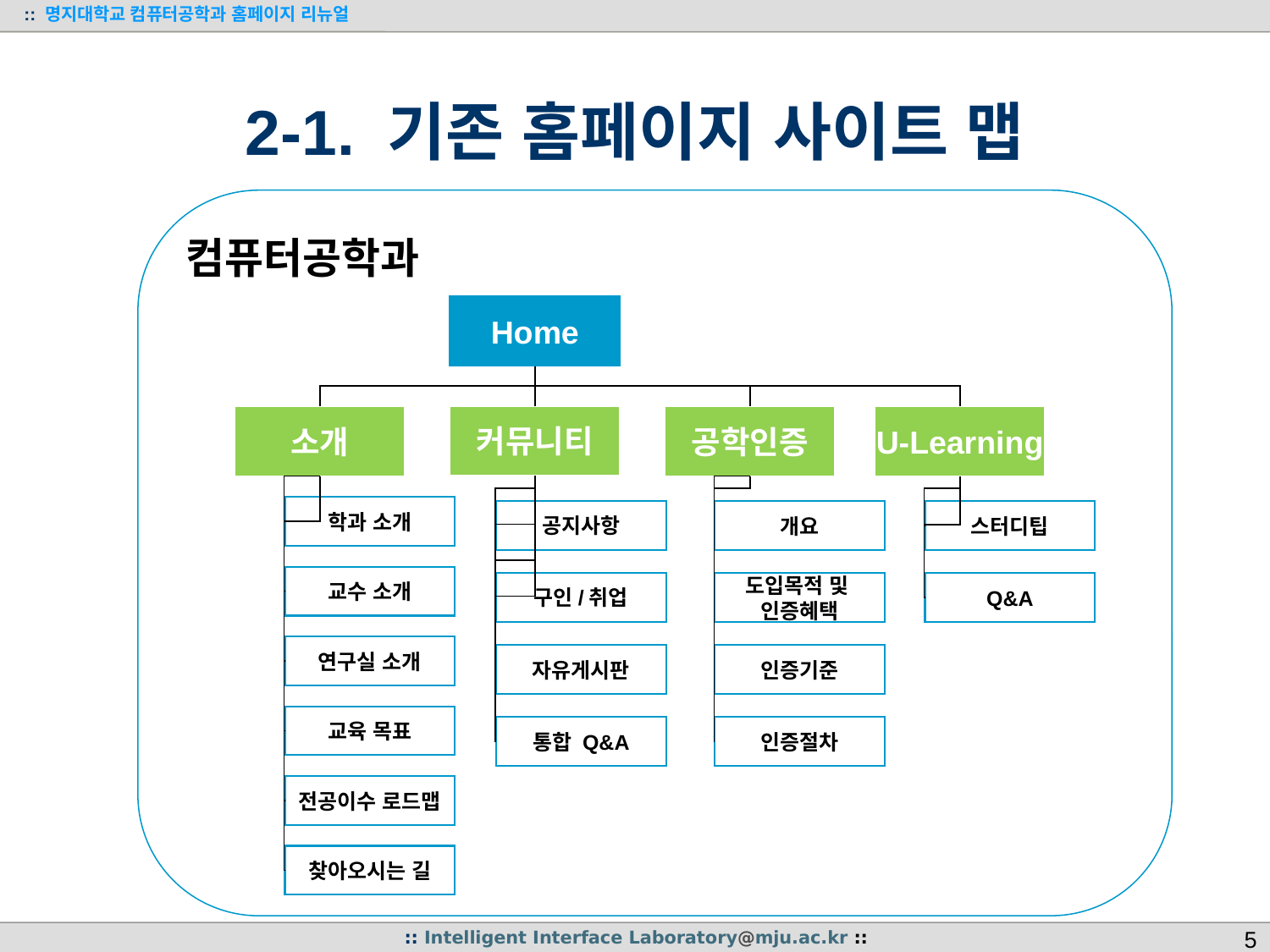

# 2-1. 기존 홈페이지 사이트 맵
컴퓨터공학과
Home
커뮤니티
소개
공학인증
U-Learning
학과 소개
공지사항
개요
스터디팁
교수 소개
구인/취업
도입목적 및
인증혜택
Q&A
연구실 소개
자유게시판
인증기준
교육 목표
통합 Q&A
인증절차
전공이수 로드맵
찾아오시는 길
5